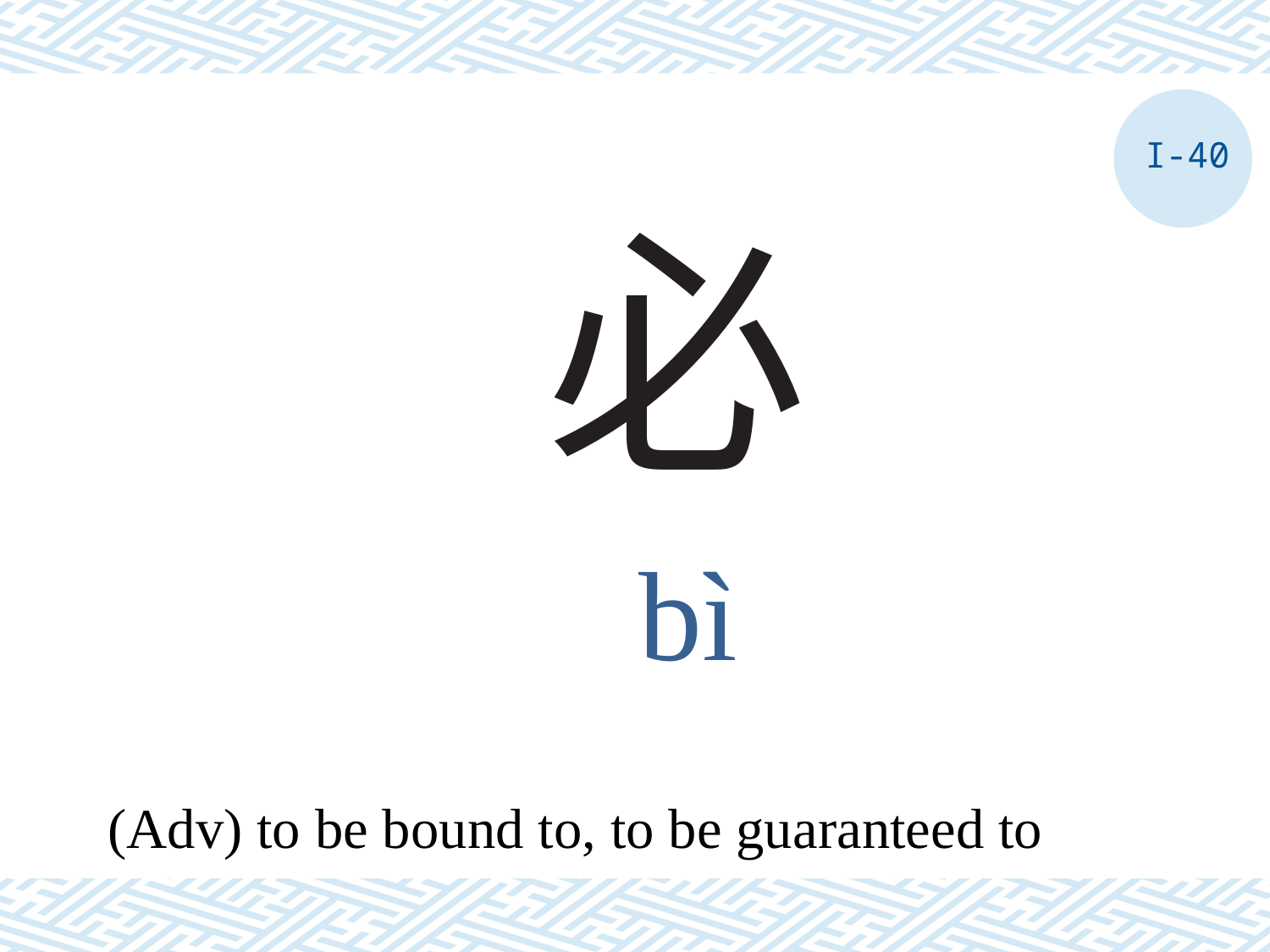

I-40

# 必
bì
(Adv) to be bound to, to be guaranteed to